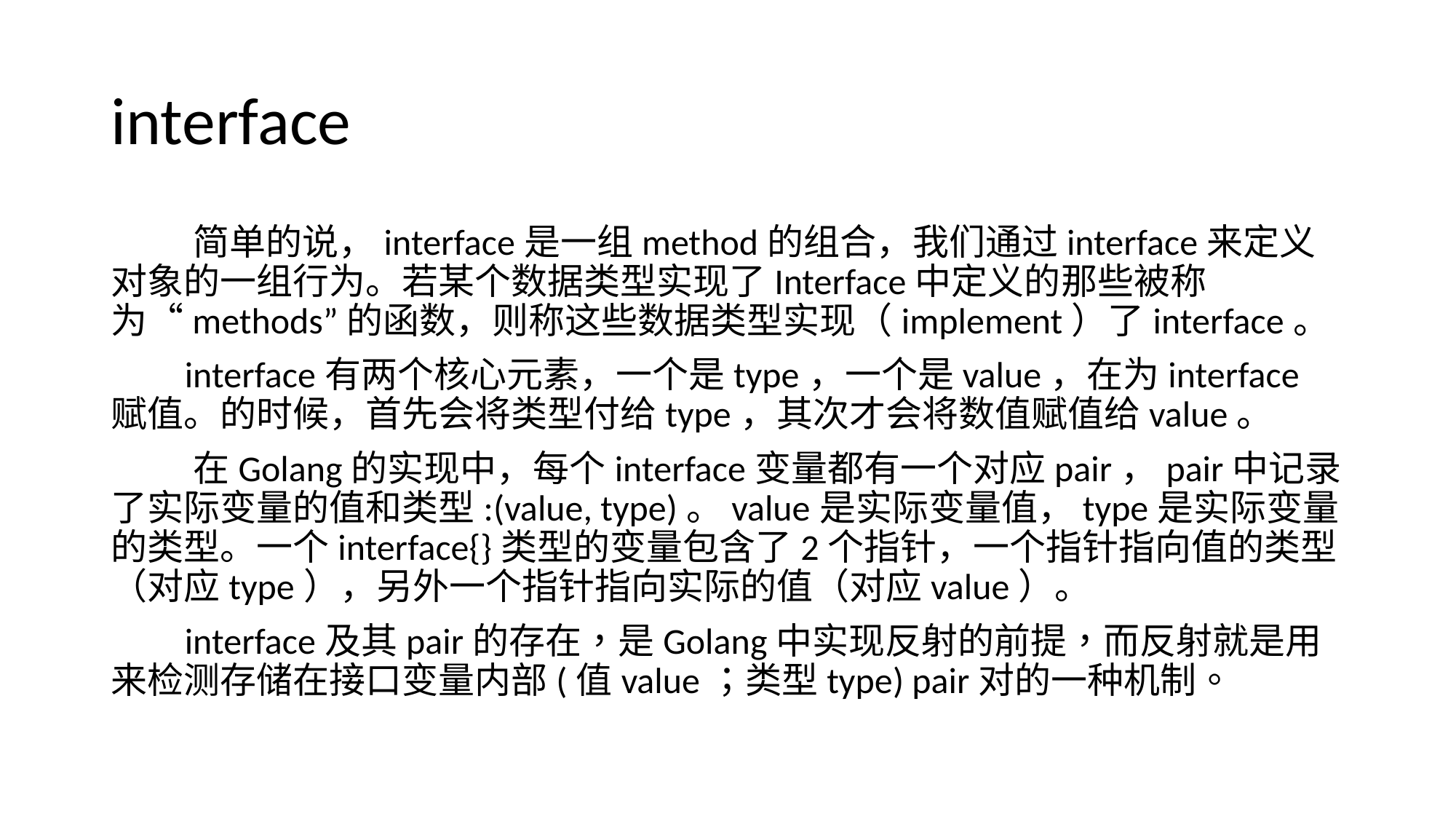

# interface
         简单的说，interface是一组method的组合，我们通过interface来定义对象的一组行为。若某个数据类型实现了Interface中定义的那些被称为“methods”的函数，则称这些数据类型实现（implement）了interface。
         interface有两个核心元素，一个是type，一个是value，在为interface赋值。的时候，首先会将类型付给type，其次才会将数值赋值给value。
         在Golang的实现中，每个interface变量都有一个对应pair，pair中记录了实际变量的值和类型:(value, type)。value是实际变量值，type是实际变量的类型。一个interface{}类型的变量包含了2个指针，一个指针指向值的类型（对应type），另外一个指针指向实际的值（对应value）。
         interface及其pair的存在，是Golang中实现反射的前提，而反射就是用来检测存储在接口变量内部(值value；类型type) pair对的一种机制。